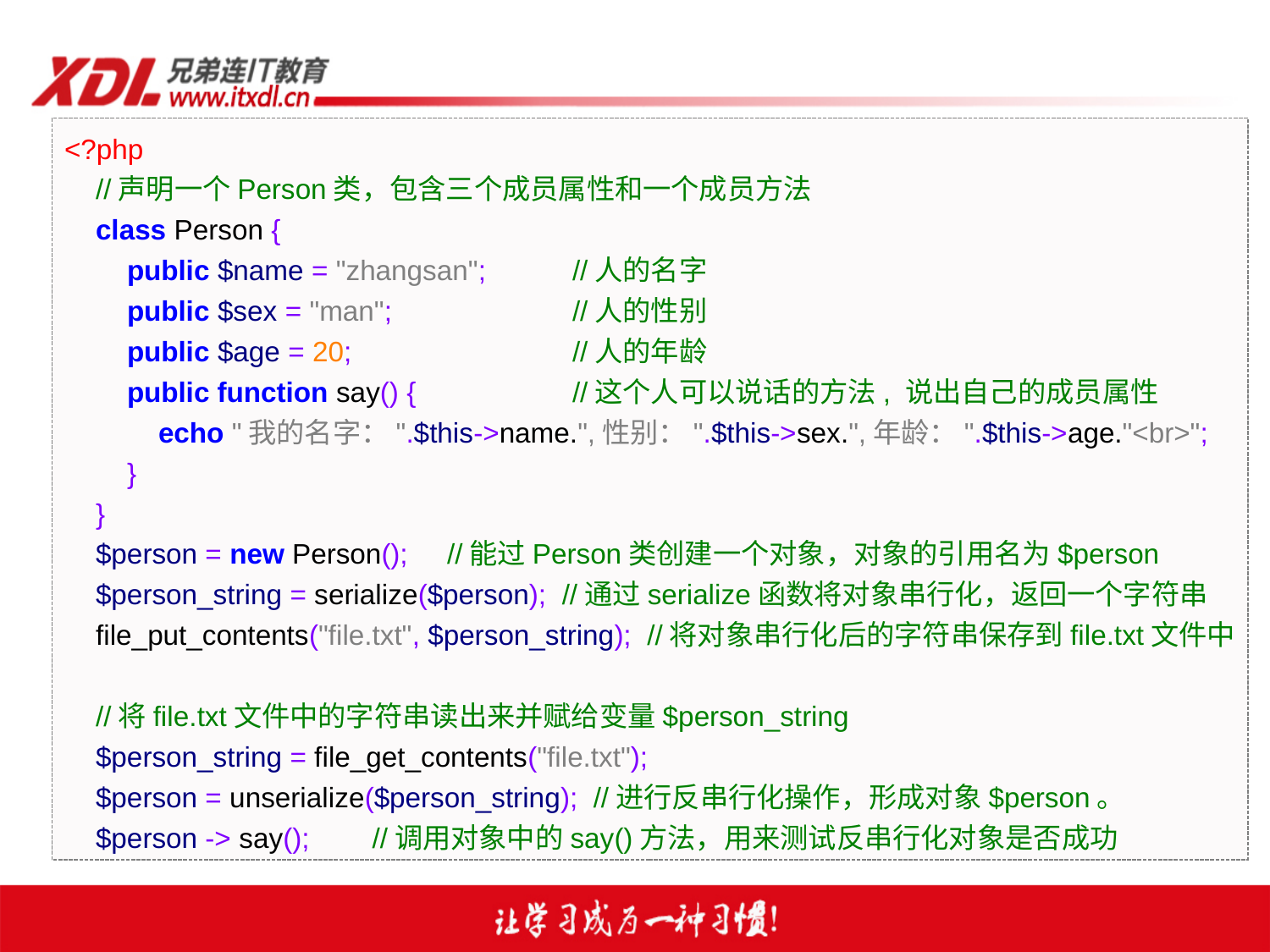

<?php
    //声明一个Person类，包含三个成员属性和一个成员方法
    class Person {
        public $name = "zhangsan";     	//人的名字
        public $sex = "man";       	//人的性别
        public $age = 20;      		//人的年龄
        public function say() {  		//这个人可以说话的方法, 说出自己的成员属性
            echo "我的名字：".$this->name.",性别：".$this->sex.",年龄：".$this->age."<br>";
        }
    }
    $person = new Person();     //能过Person类创建一个对象，对象的引用名为$person
    $person_string = serialize($person);  //通过serialize函数将对象串行化，返回一个字符串
    file_put_contents("file.txt", $person_string);  //将对象串行化后的字符串保存到file.txt文件中

    //将file.txt文件中的字符串读出来并赋给变量$person_string
    $person_string = file_get_contents("file.txt");
    $person = unserialize($person_string);  //进行反串行化操作，形成对象$person。
    $person -> say();        //调用对象中的say()方法，用来测试反串行化对象是否成功